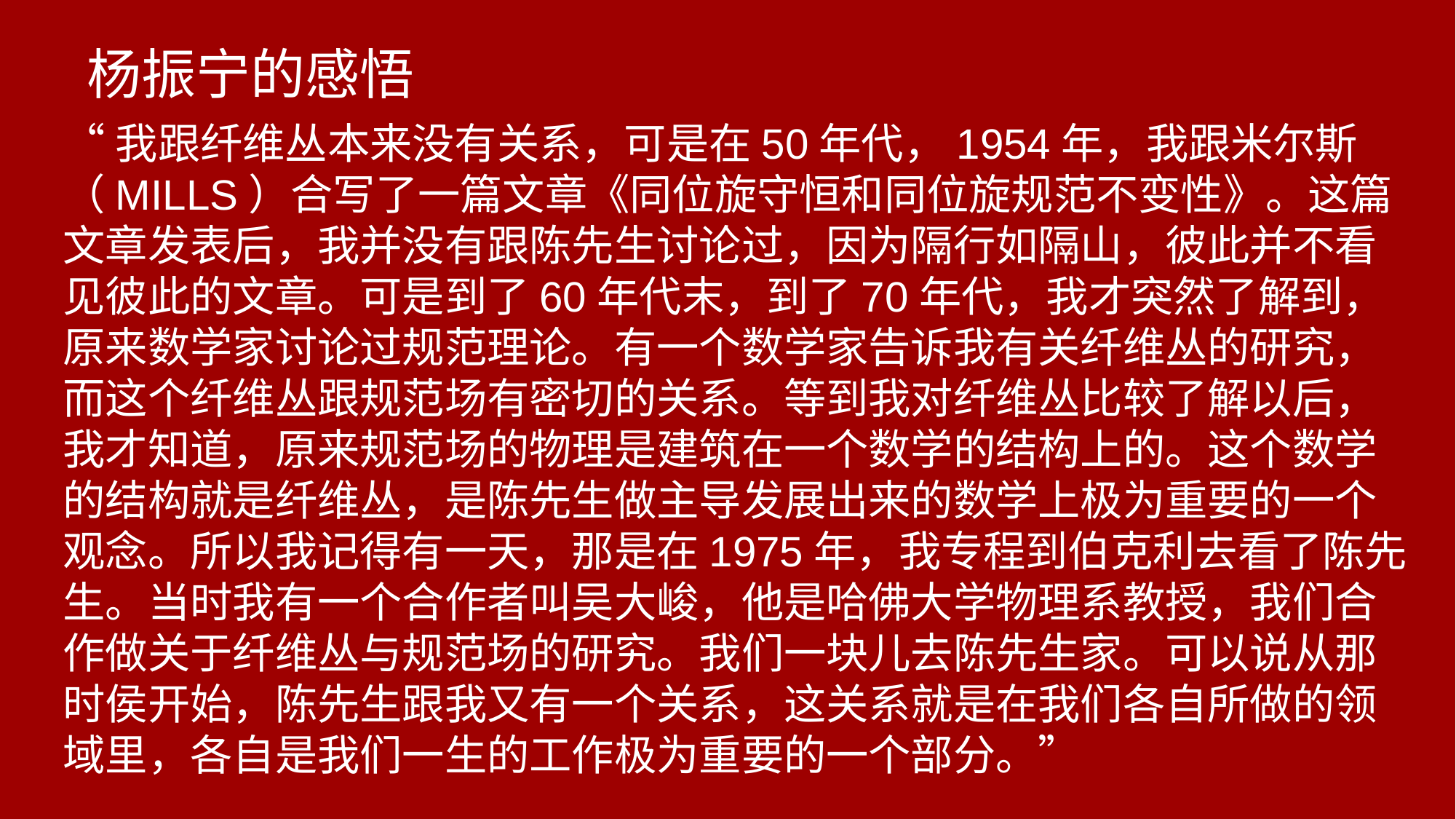

杨振宁的感悟
“我跟纤维丛本来没有关系，可是在50年代，1954年，我跟米尔斯（MILLS）合写了一篇文章《同位旋守恒和同位旋规范不变性》。这篇文章发表后，我并没有跟陈先生讨论过，因为隔行如隔山，彼此并不看见彼此的文章。可是到了60年代末，到了70年代，我才突然了解到，原来数学家讨论过规范理论。有一个数学家告诉我有关纤维丛的研究，而这个纤维丛跟规范场有密切的关系。等到我对纤维丛比较了解以后，我才知道，原来规范场的物理是建筑在一个数学的结构上的。这个数学的结构就是纤维丛，是陈先生做主导发展出来的数学上极为重要的一个观念。所以我记得有一天，那是在1975年，我专程到伯克利去看了陈先生。当时我有一个合作者叫吴大峻，他是哈佛大学物理系教授，我们合作做关于纤维丛与规范场的研究。我们一块儿去陈先生家。可以说从那时侯开始，陈先生跟我又有一个关系，这关系就是在我们各自所做的领域里，各自是我们一生的工作极为重要的一个部分。”